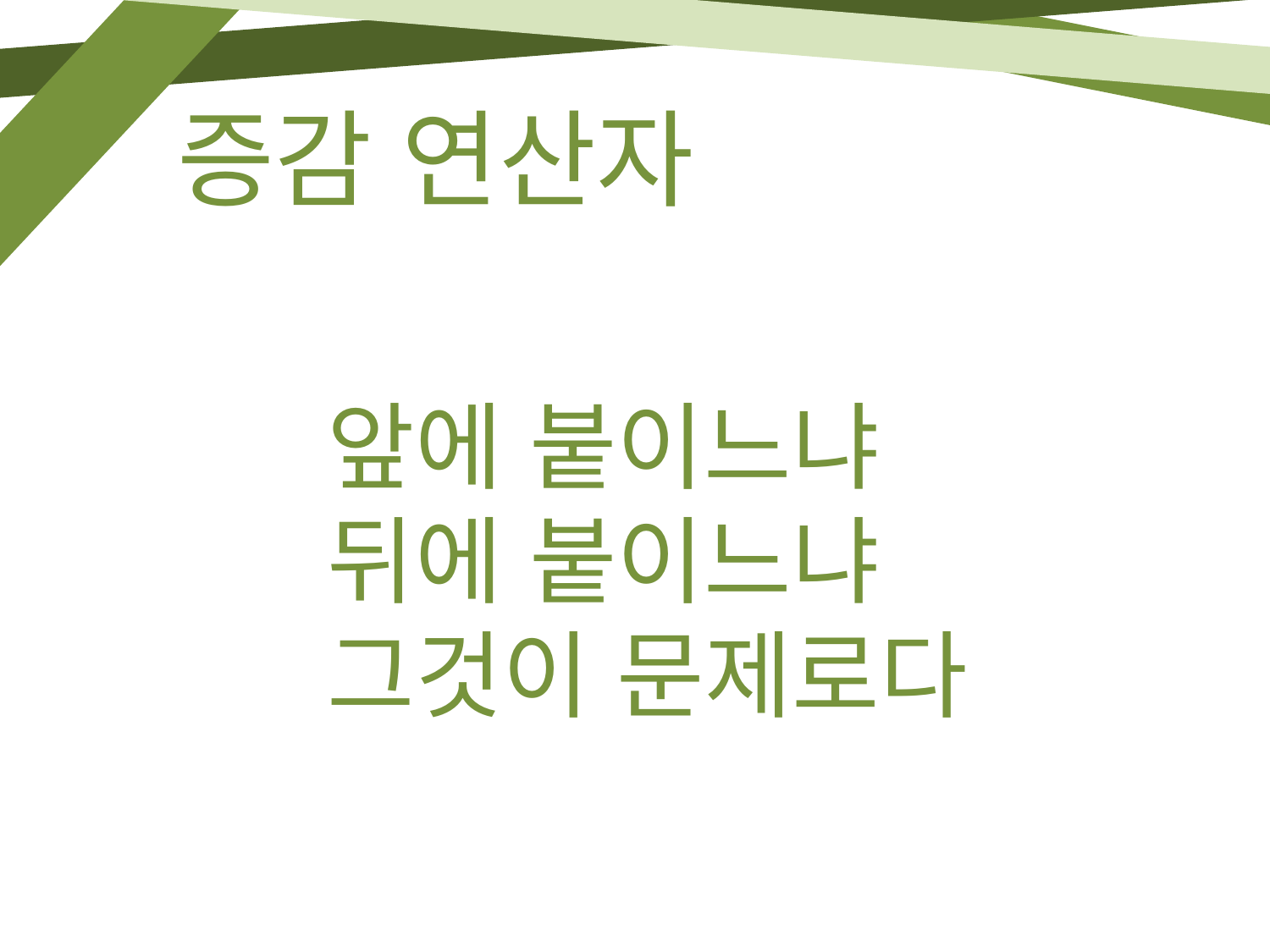

증감 연산자
앞에 붙이느냐
뒤에 붙이느냐
그것이 문제로다